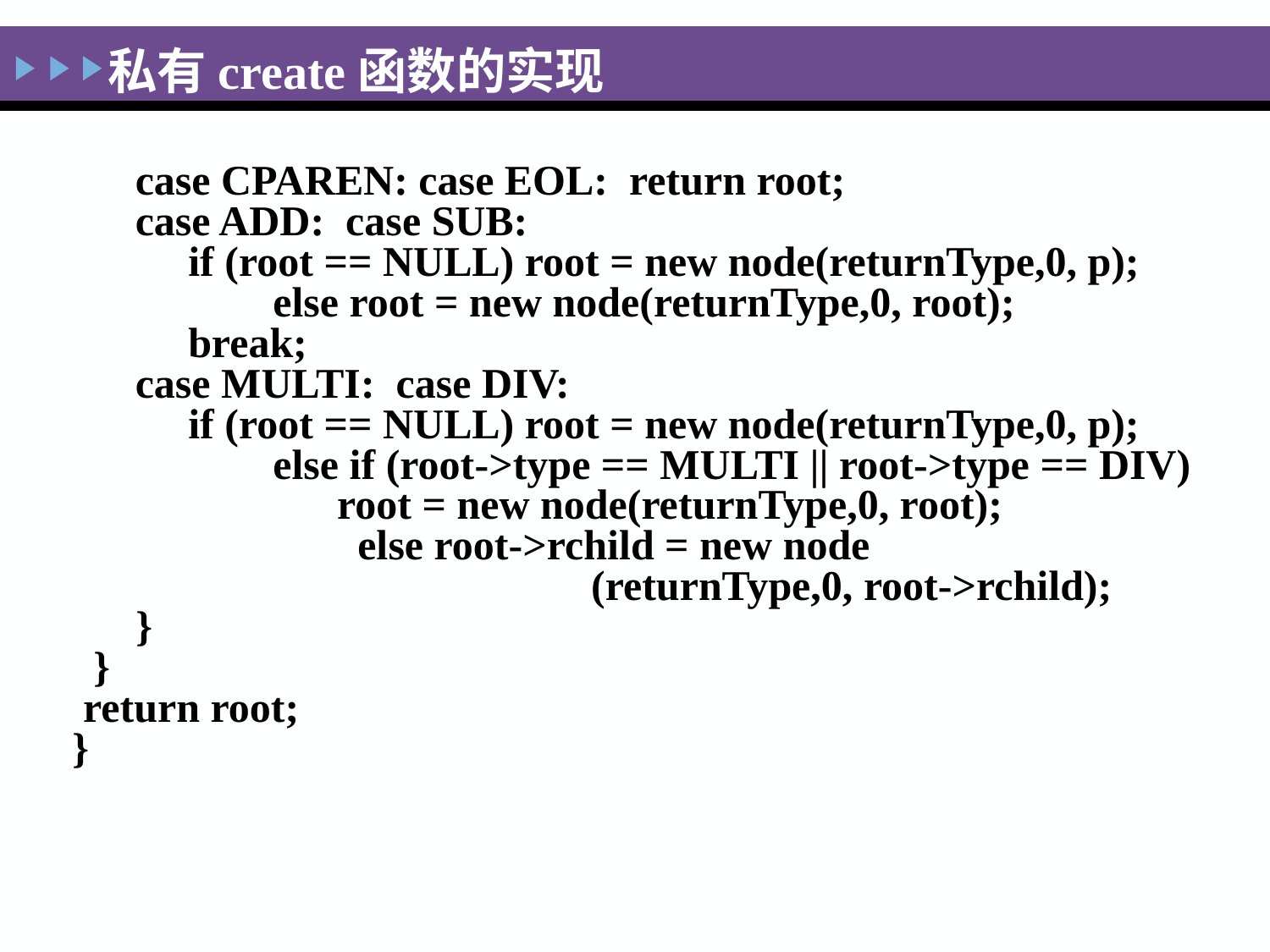

# 私有create函数的实现
	 case CPAREN: case EOL:  return root;
	 case ADD:  case SUB:
	      if (root == NULL) root = new node(returnType,0, p);
		  else root = new node(returnType,0, root);
	      break;
	 case MULTI:  case DIV:
	      if (root == NULL) root = new node(returnType,0, p);
		  else if (root->type == MULTI || root->type == DIV)
                         root = new node(returnType,0, root);
		          else root->rchild = new node
                                                 (returnType,0, root->rchild);
      }
  }
 return root;
}